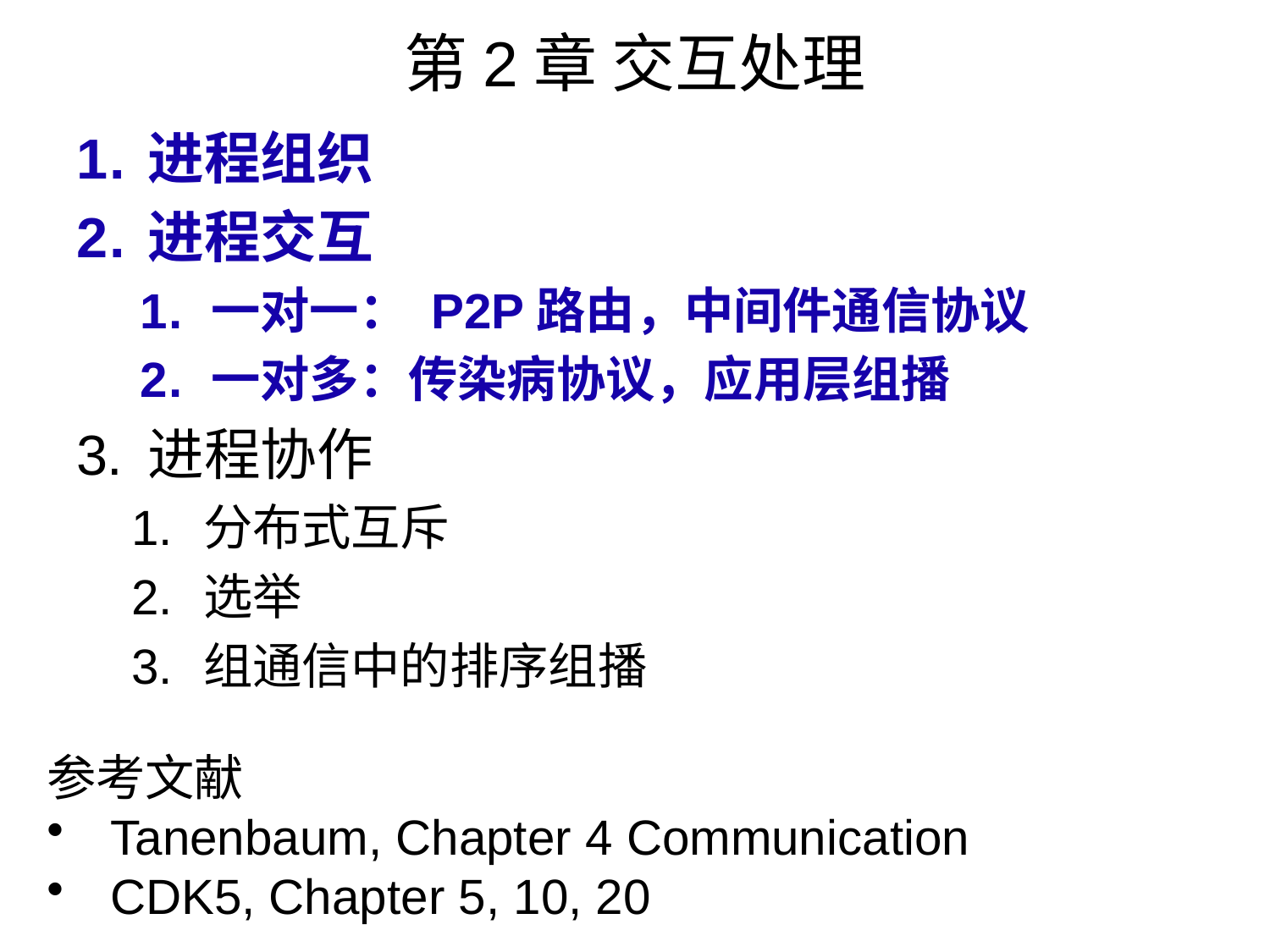

# 第2章 交互处理
进程组织
进程交互
一对一： P2P路由，中间件通信协议
一对多：传染病协议，应用层组播
进程协作
分布式互斥
选举
组通信中的排序组播

参考文献
Tanenbaum, Chapter 4 Communication
CDK5, Chapter 5, 10, 20